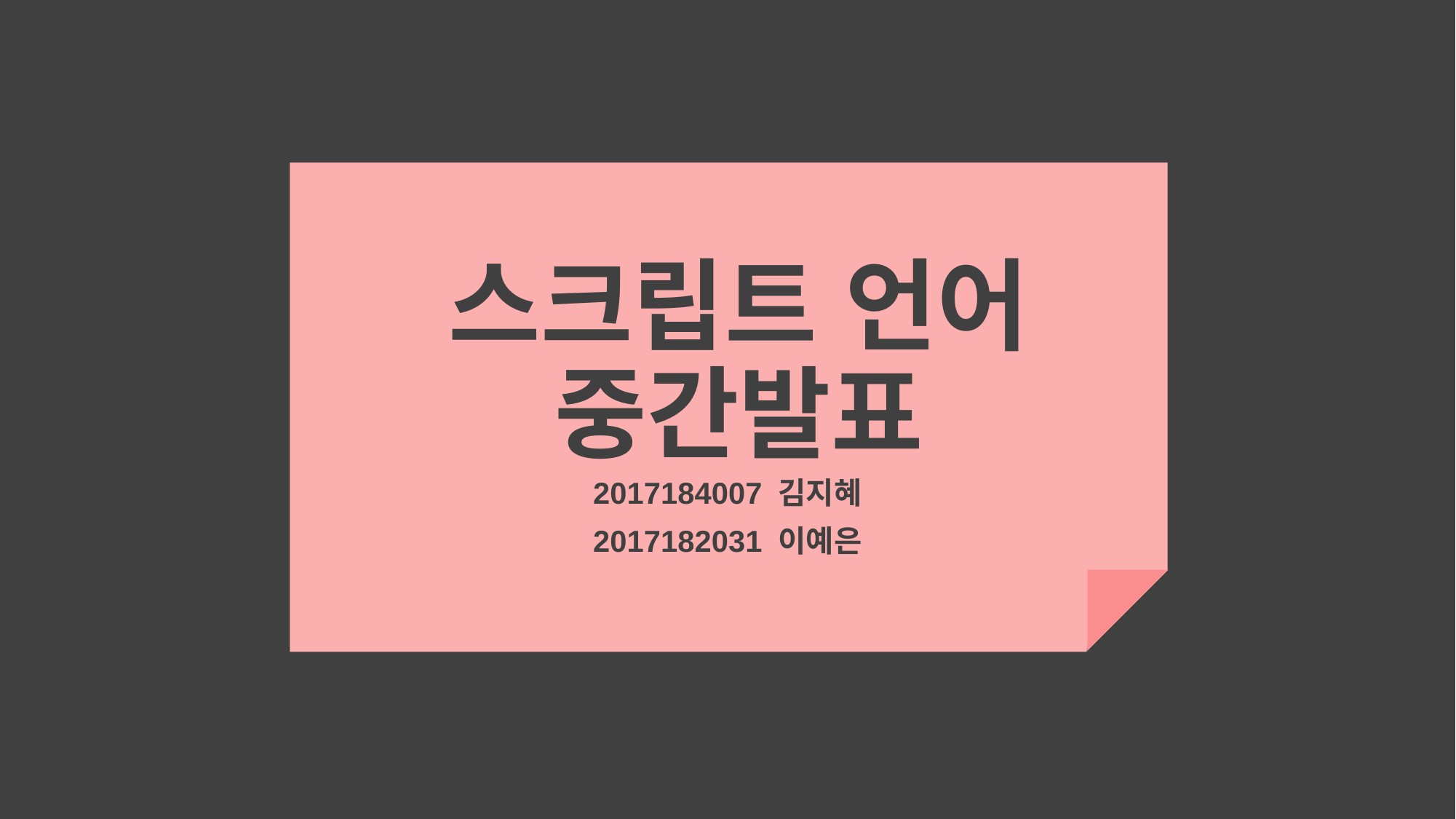

# 스크립트 언어 중간발표
2017184007 김지혜
2017182031 이예은